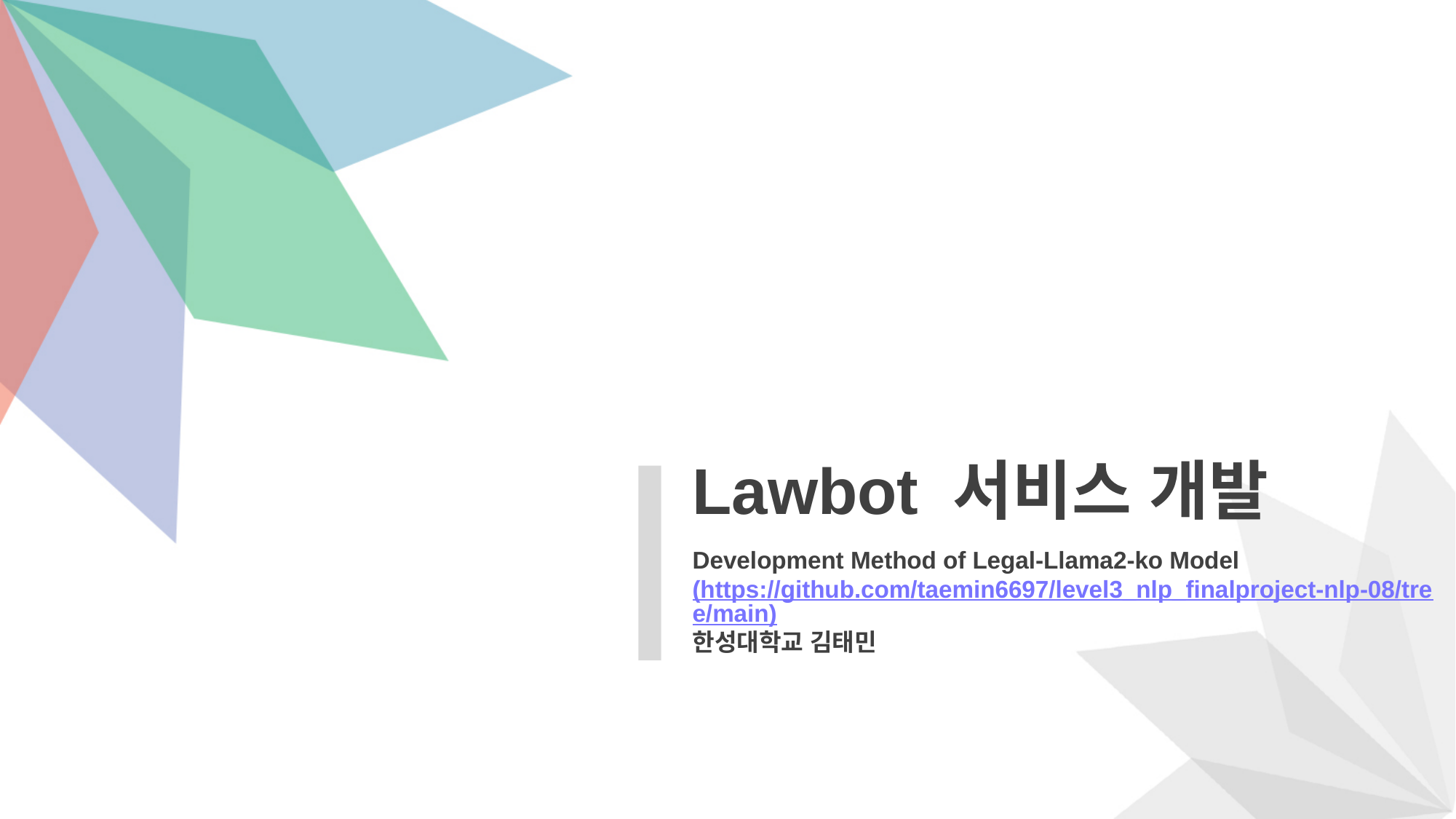

Lawbot 서비스 개발

Development Method of Legal-Llama2-ko Model
(https://github.com/taemin6697/level3_nlp_finalproject-nlp-08/tree/main)
한성대학교 김태민